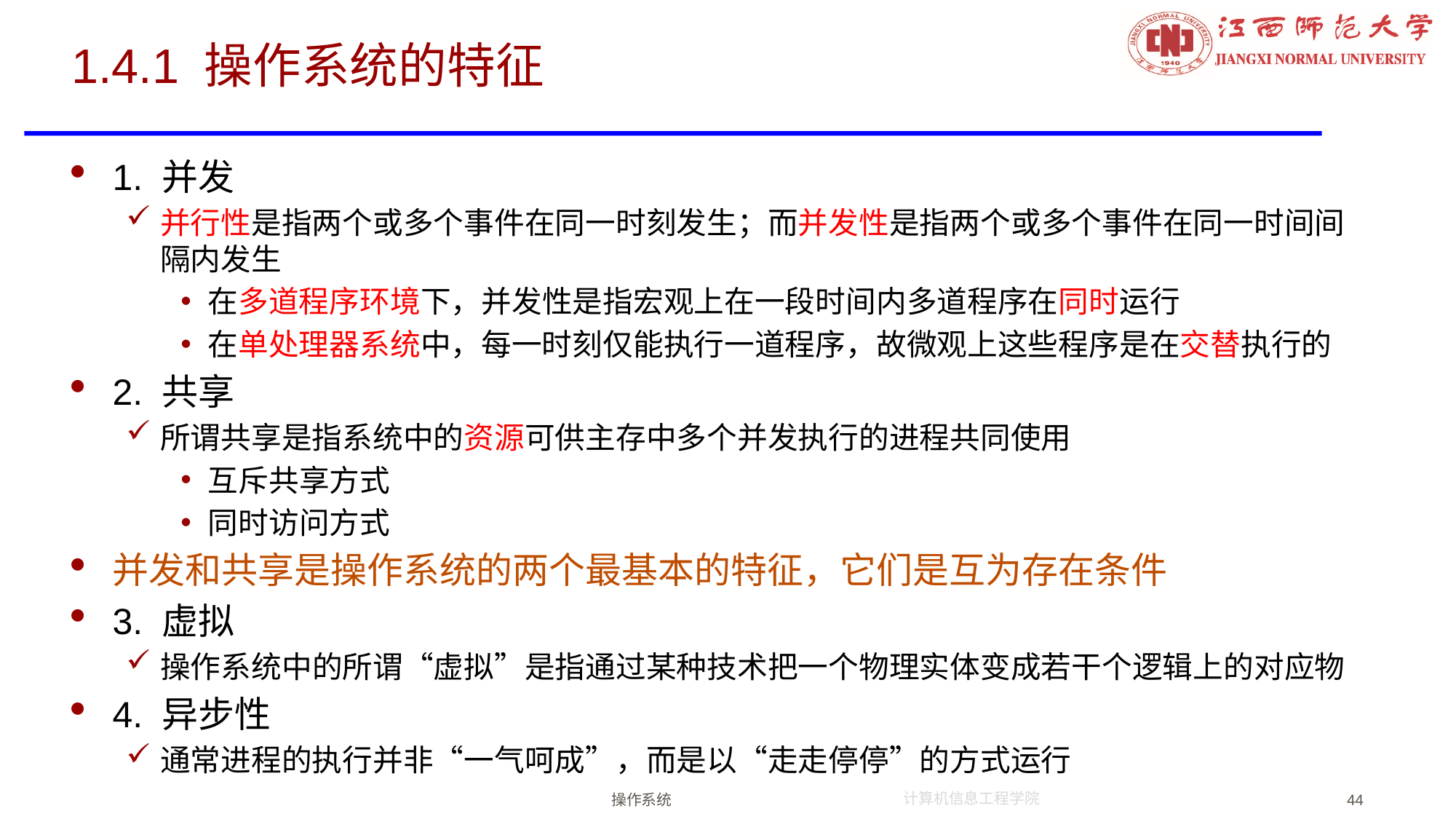

# 1.4.1 操作系统的特征
1. 并发
并行性是指两个或多个事件在同一时刻发生；而并发性是指两个或多个事件在同一时间间隔内发生
在多道程序环境下，并发性是指宏观上在一段时间内多道程序在同时运行
在单处理器系统中，每一时刻仅能执行一道程序，故微观上这些程序是在交替执行的
2. 共享
所谓共享是指系统中的资源可供主存中多个并发执行的进程共同使用
互斥共享方式
同时访问方式
并发和共享是操作系统的两个最基本的特征，它们是互为存在条件
3. 虚拟
操作系统中的所谓“虚拟”是指通过某种技术把一个物理实体变成若干个逻辑上的对应物
4. 异步性
通常进程的执行并非“一气呵成”，而是以“走走停停”的方式运行
操作系统
44